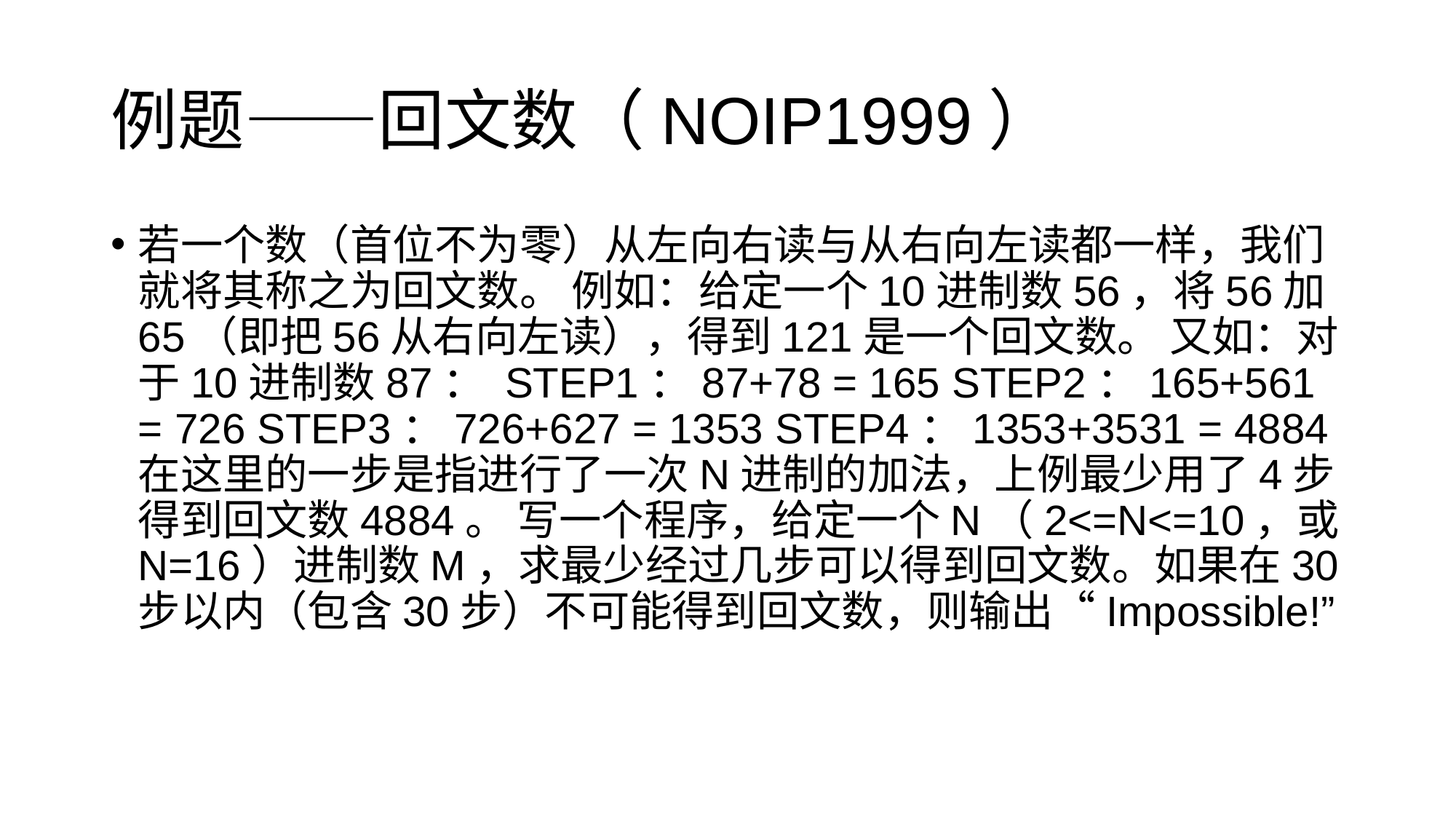

# 例题——回文数（NOIP1999）
若一个数（首位不为零）从左向右读与从右向左读都一样，我们就将其称之为回文数。 例如：给定一个10进制数56，将56加65（即把56从右向左读），得到121是一个回文数。 又如：对于10进制数87： STEP1：87+78 = 165 STEP2：165+561 = 726 STEP3：726+627 = 1353 STEP4：1353+3531 = 4884 在这里的一步是指进行了一次N进制的加法，上例最少用了4步得到回文数4884。 写一个程序，给定一个N（2<=N<=10，或N=16）进制数M，求最少经过几步可以得到回文数。如果在30步以内（包含30步）不可能得到回文数，则输出“Impossible!”